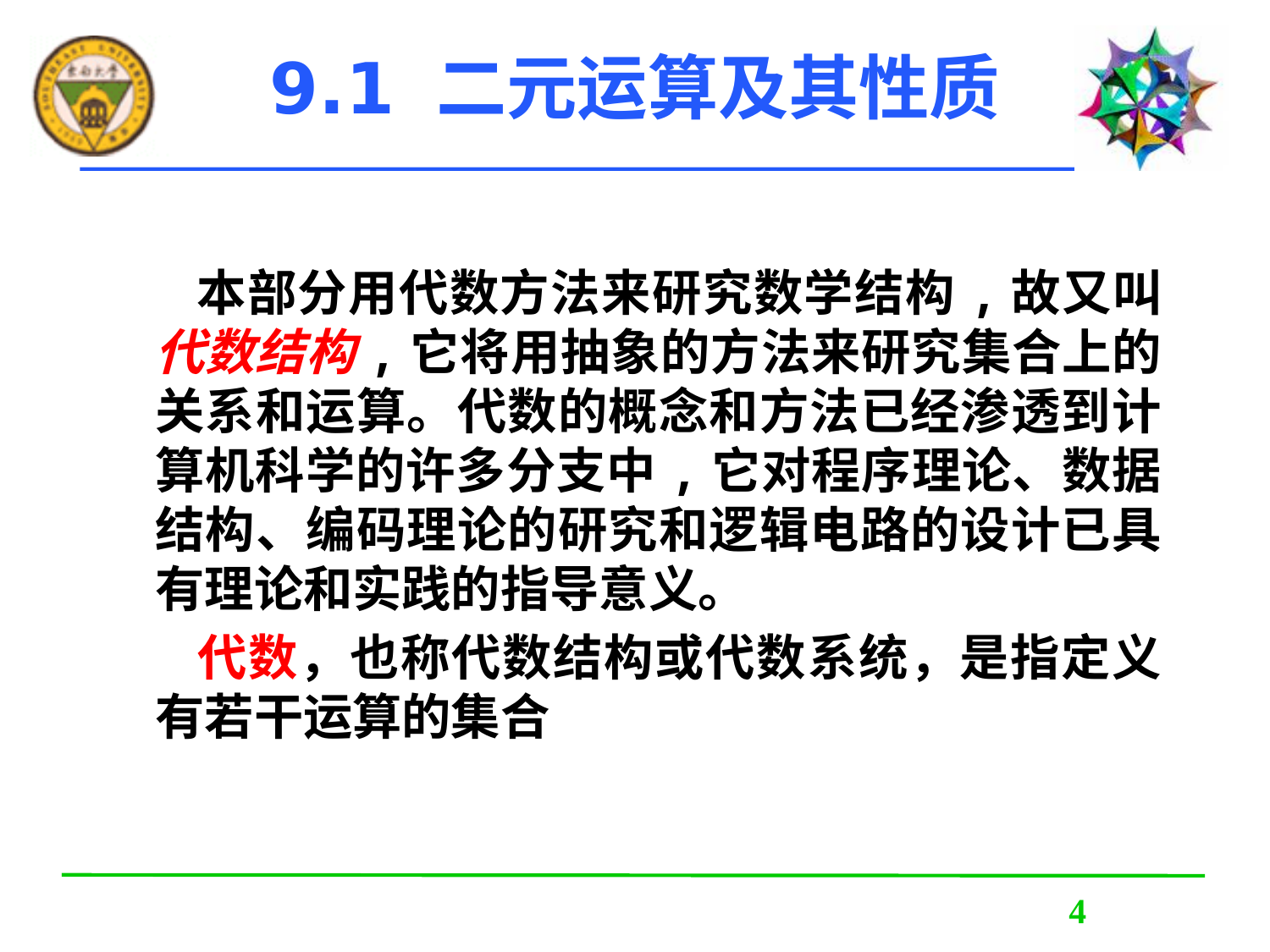

# 9.1 二元运算及其性质

      本部分用代数方法来研究数学结构,故又叫代数结构,它将用抽象的方法来研究集合上的关系和运算。代数的概念和方法已经渗透到计算机科学的许多分支中,它对程序理论、数据结构、编码理论的研究和逻辑电路的设计已具有理论和实践的指导意义。
      代数，也称代数结构或代数系统，是指定义有若干运算的集合